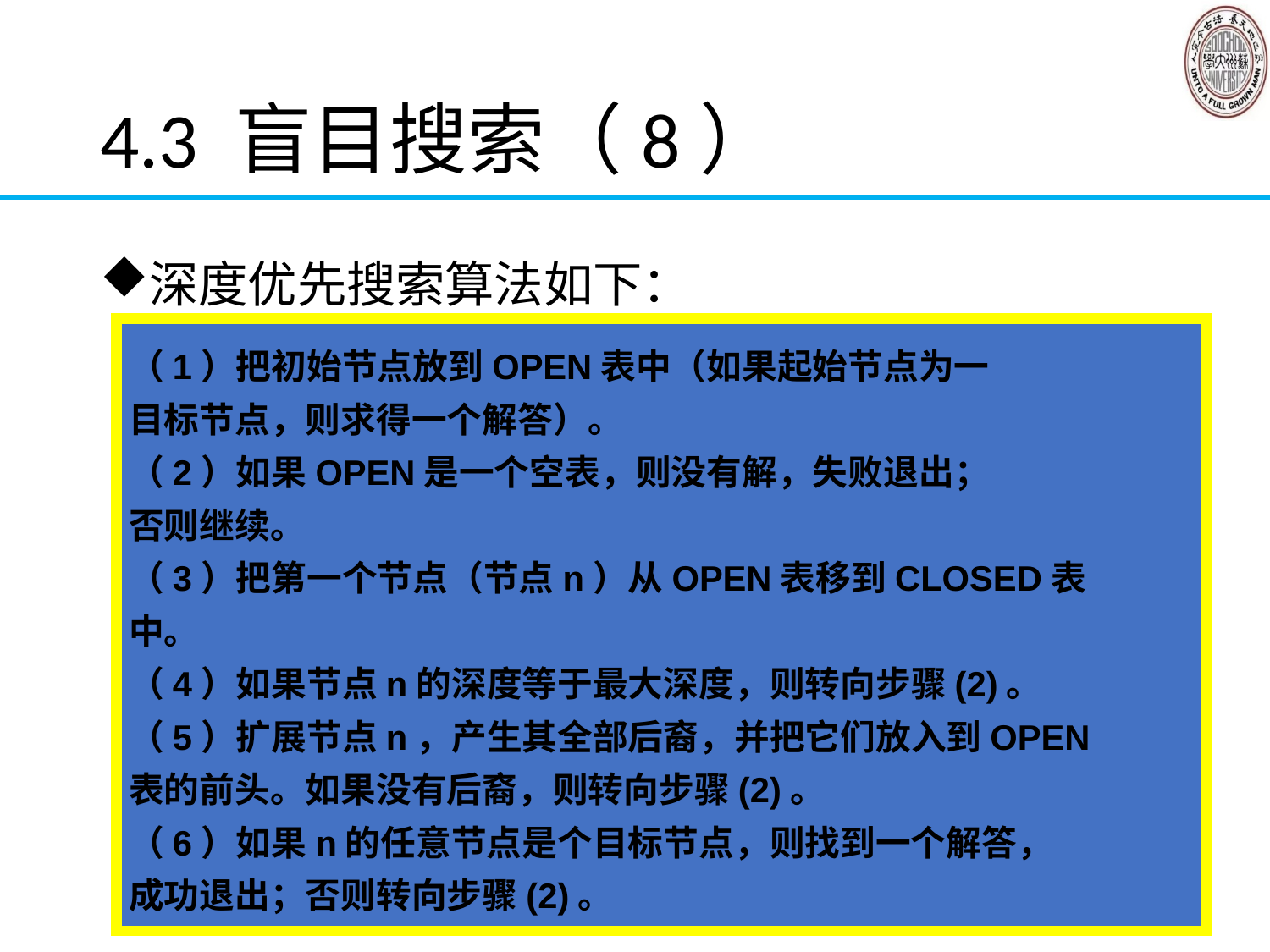

# 4.3 盲目搜索（8）
深度优先搜索算法如下：
（1）把初始节点放到OPEN表中（如果起始节点为一
目标节点，则求得一个解答）。
（2）如果OPEN是一个空表，则没有解，失败退出；
否则继续。
（3）把第一个节点（节点n）从OPEN表移到CLOSED表
中。
（4）如果节点n的深度等于最大深度，则转向步骤(2)。
（5）扩展节点n，产生其全部后裔，并把它们放入到OPEN
表的前头。如果没有后裔，则转向步骤(2)。
（6）如果n的任意节点是个目标节点，则找到一个解答，
成功退出；否则转向步骤(2)。
28